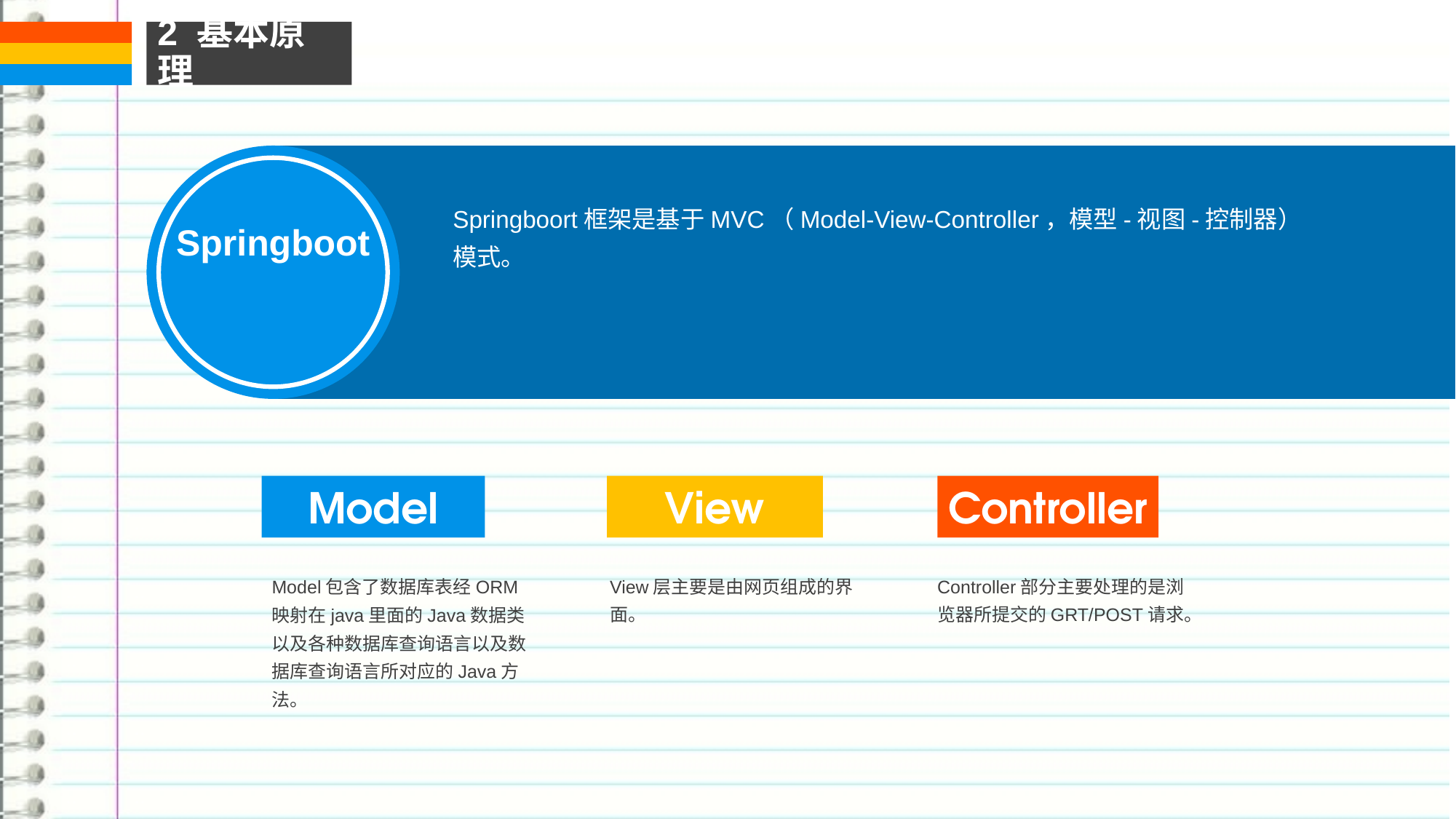

2 基本原理

Springboot

Springboort框架是基于MVC（Model-View-Controller，模型-视图-控制器）模式。
   Model
Model包含了数据库表经ORM映射在java里面的Java数据类以及各种数据库查询语言以及数据库查询语言所对应的Java方法。
    View
View层主要是由网页组成的界面。
Controller
Controller部分主要处理的是浏览器所提交的GRT/POST请求。